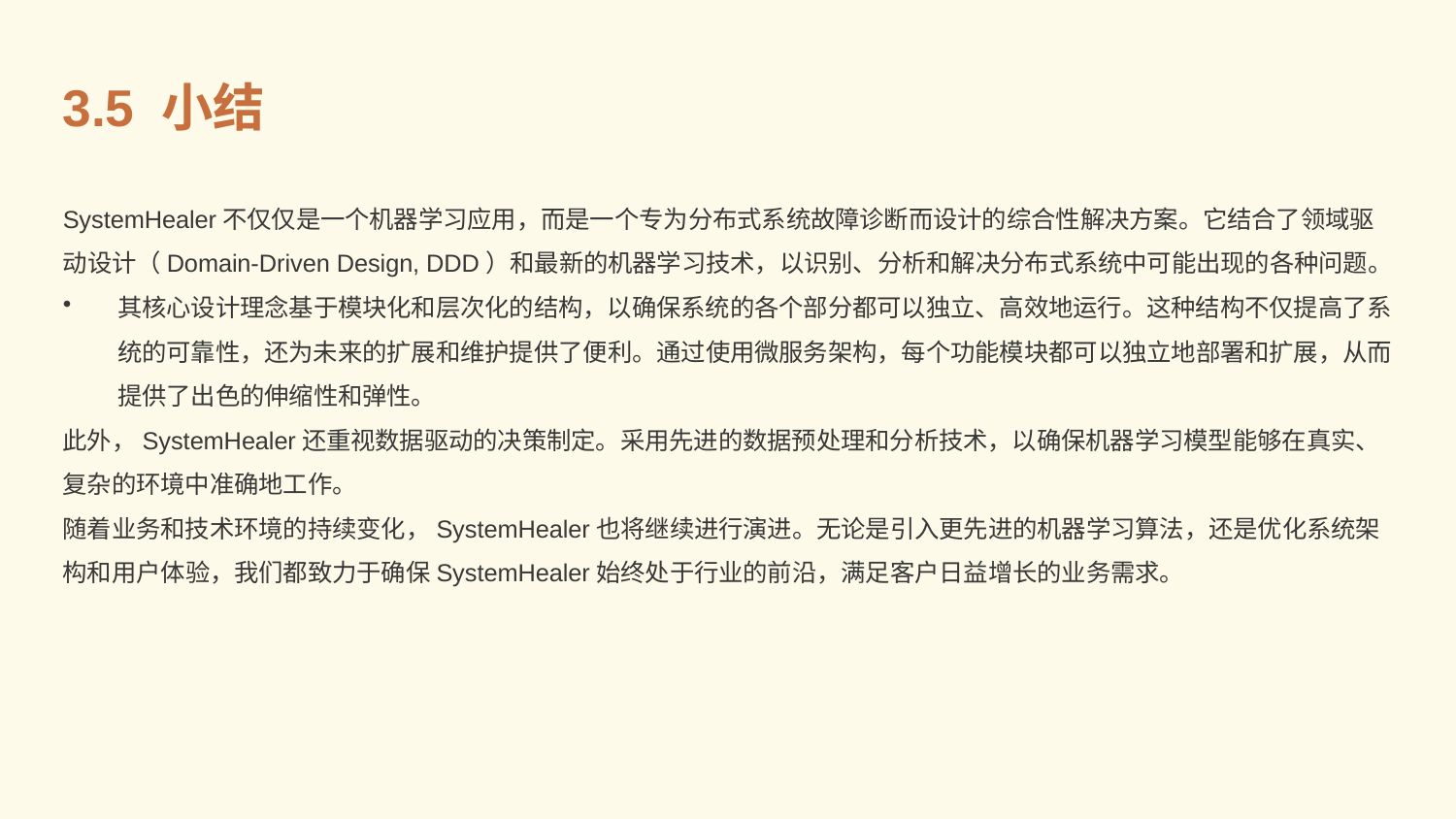

3.5 小结
SystemHealer不仅仅是一个机器学习应用，而是一个专为分布式系统故障诊断而设计的综合性解决方案。它结合了领域驱动设计（Domain-Driven Design, DDD）和最新的机器学习技术，以识别、分析和解决分布式系统中可能出现的各种问题。
其核心设计理念基于模块化和层次化的结构，以确保系统的各个部分都可以独立、高效地运行。这种结构不仅提高了系统的可靠性，还为未来的扩展和维护提供了便利。通过使用微服务架构，每个功能模块都可以独立地部署和扩展，从而提供了出色的伸缩性和弹性。
此外，SystemHealer还重视数据驱动的决策制定。采用先进的数据预处理和分析技术，以确保机器学习模型能够在真实、复杂的环境中准确地工作。
随着业务和技术环境的持续变化，SystemHealer也将继续进行演进。无论是引入更先进的机器学习算法，还是优化系统架构和用户体验，我们都致力于确保SystemHealer始终处于行业的前沿，满足客户日益增长的业务需求。